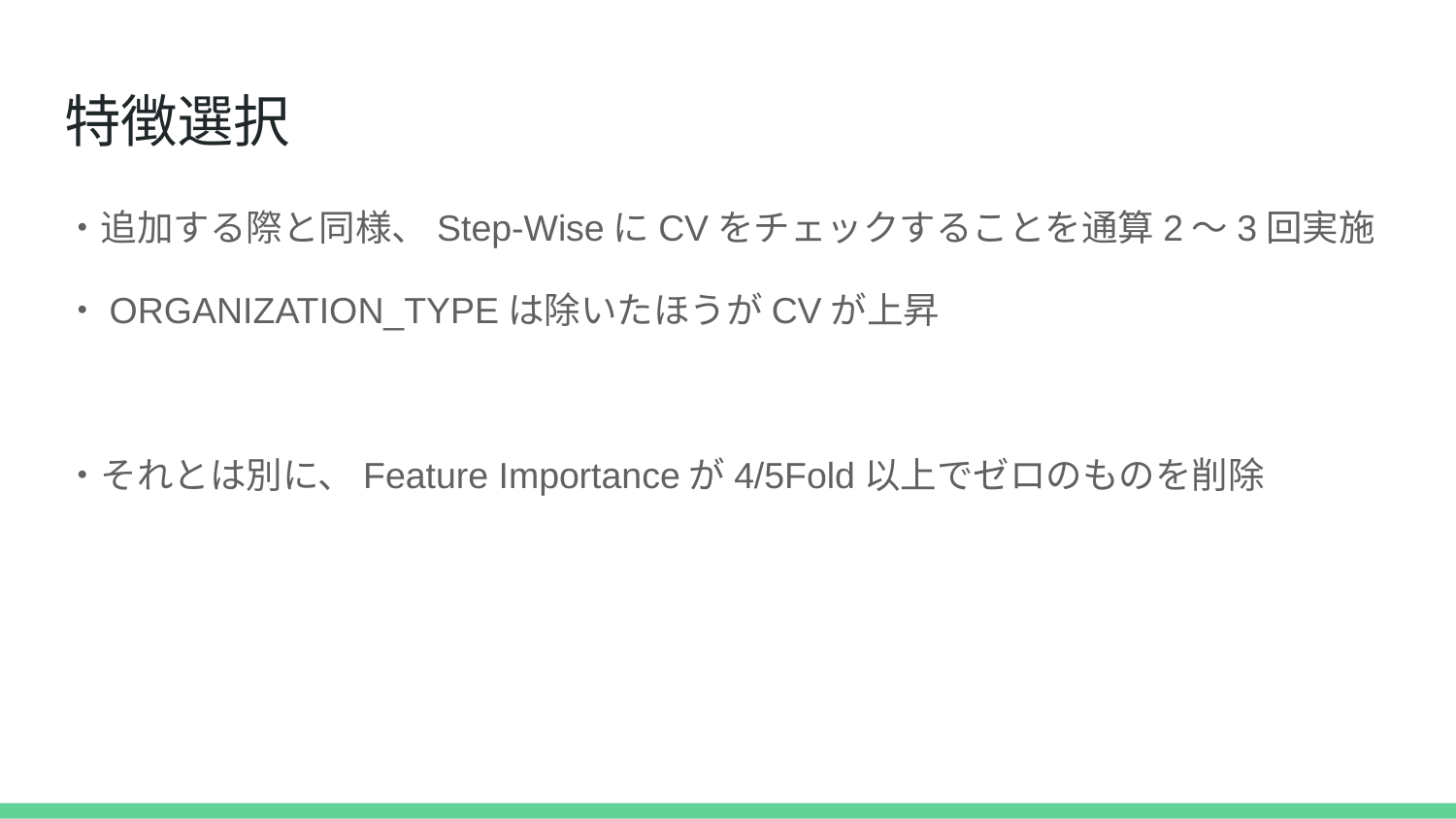

# 特徴選択
・追加する際と同様、Step-WiseにCVをチェックすることを通算2～3回実施
・ORGANIZATION_TYPEは除いたほうがCVが上昇

・それとは別に、Feature Importanceが4/5Fold以上でゼロのものを削除